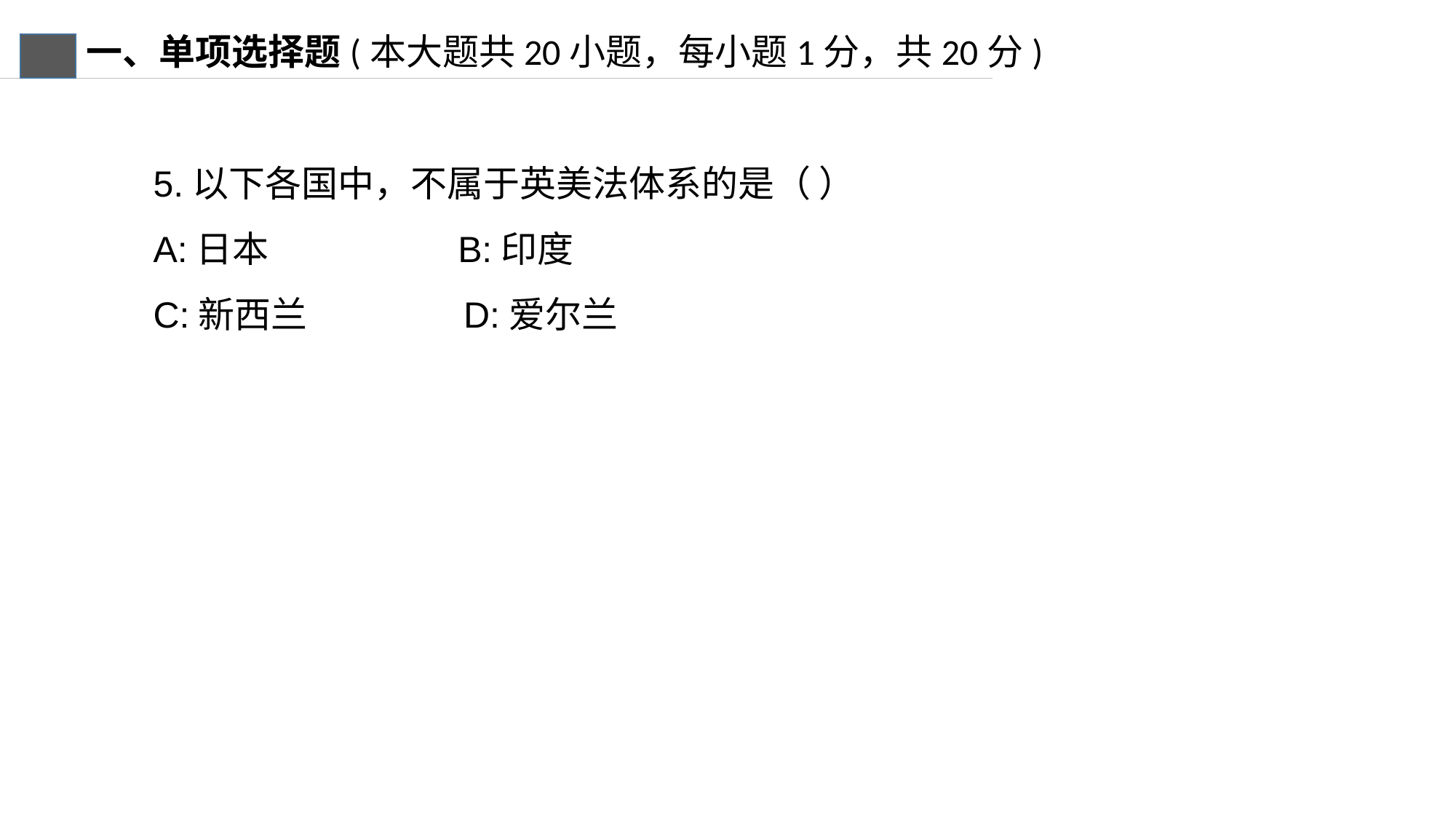

一、单项选择题(本大题共20小题，每小题1分，共20分)

5.以下各国中，不属于英美法体系的是（ ）
A:日本                      B:印度
C:新西兰                  D:爱尔兰